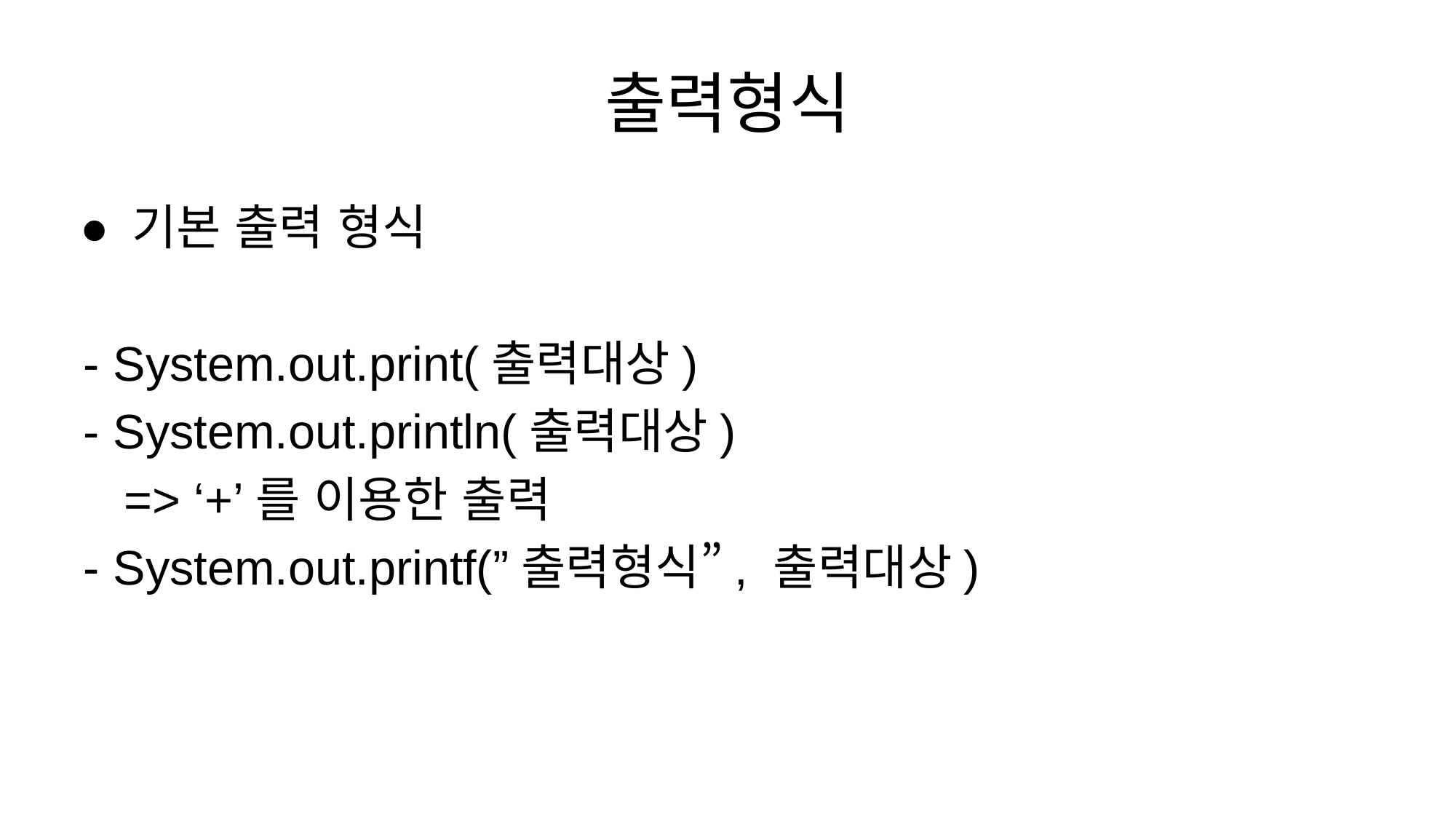

# 출력형식
⦁ 기본 출력 형식

- System.out.print(출력대상)
- System.out.println(출력대상)
   => ‘+’를 이용한 출력
- System.out.printf(”출력형식”, 출력대상)